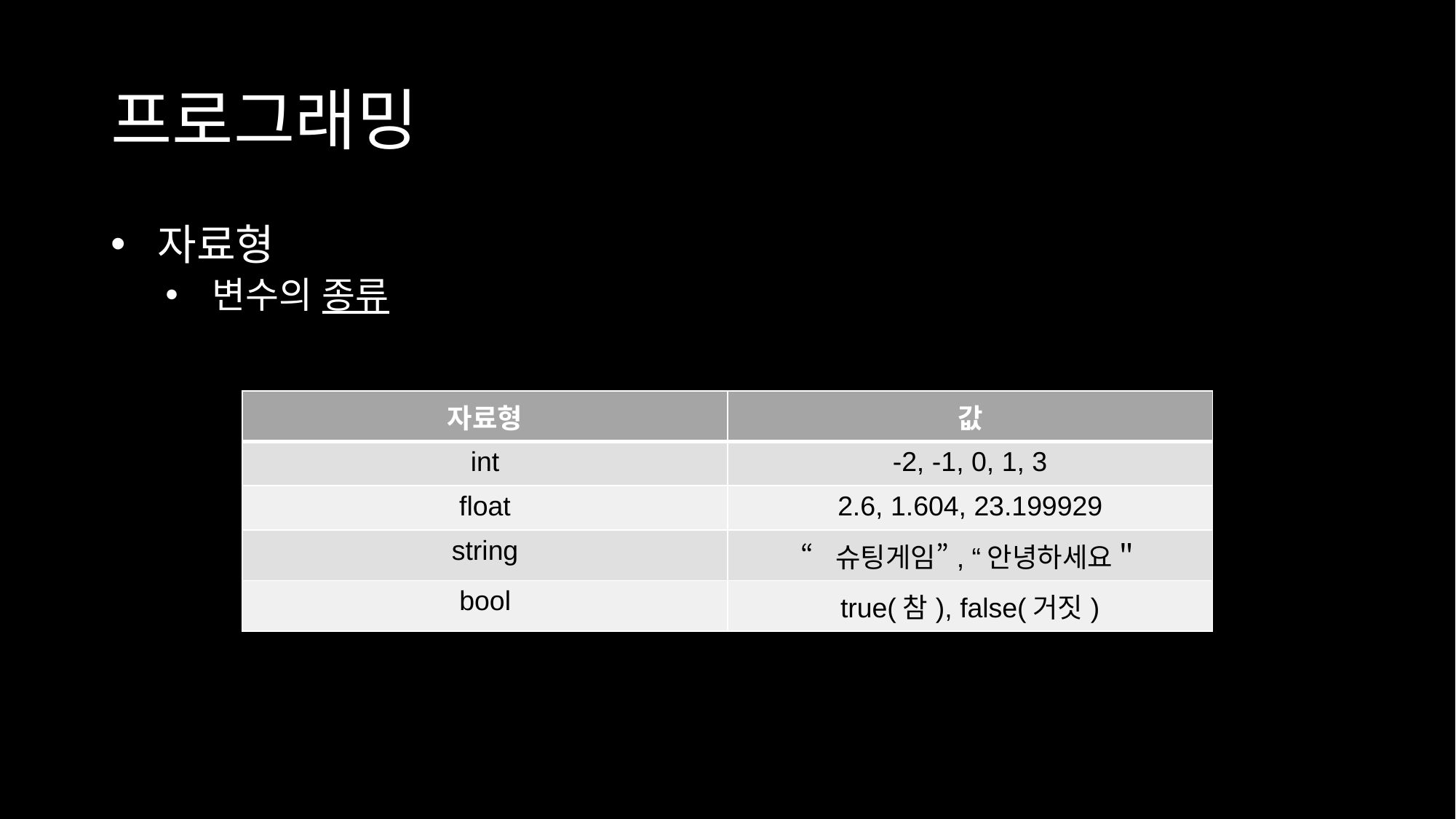

# 프로그래밍
 자료형
 변수의 종류
| 자료형 | 값 |
| --- | --- |
| int | -2, -1, 0, 1, 3 |
| float | 2.6, 1.604, 23.199929 |
| string | “슈팅게임”, “안녕하세요＂ |
| bool | true(참), false(거짓) |